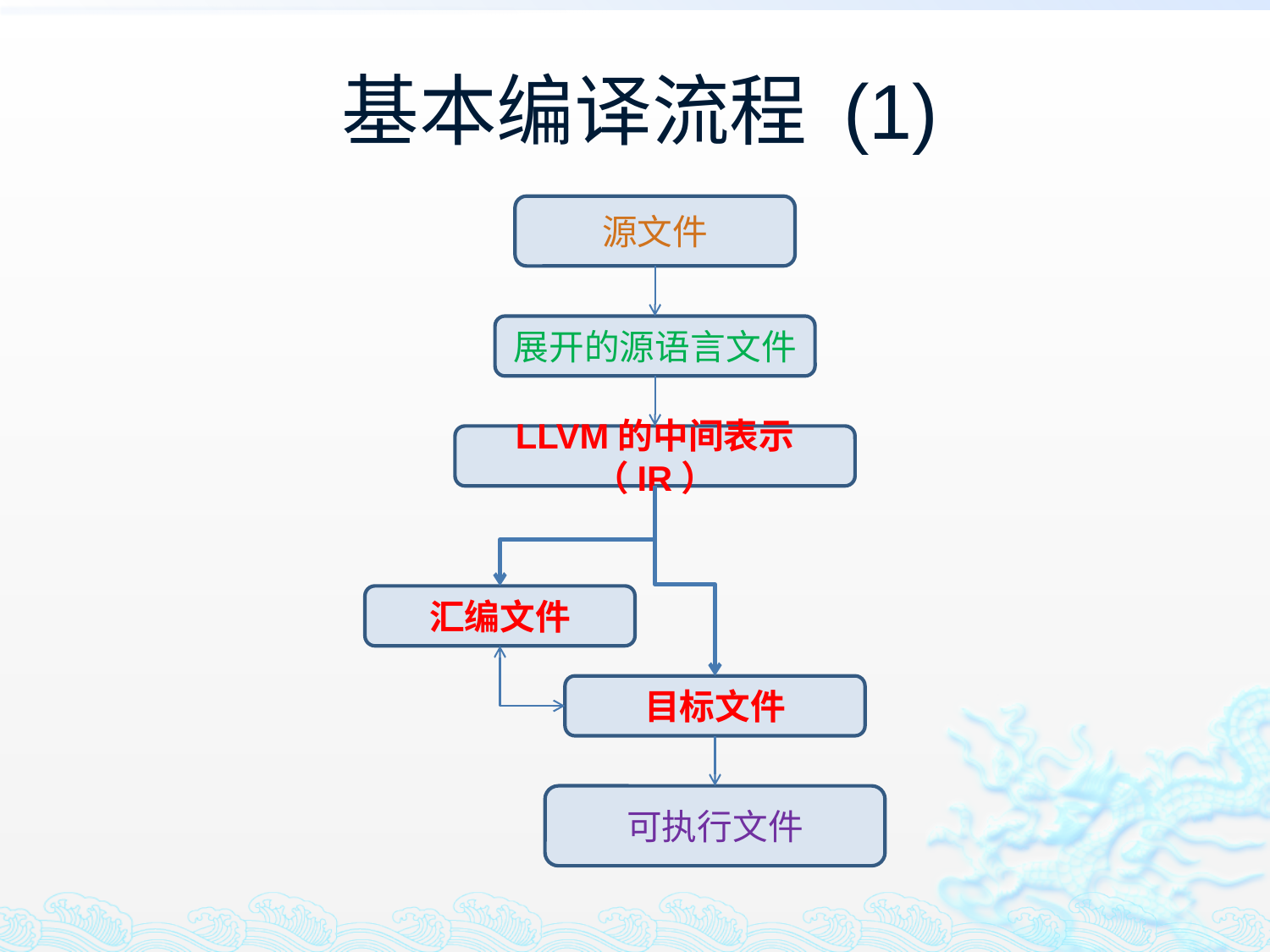

# 基本编译流程 (1)

源文件
展开的源语言文件
LLVM的中间表示（IR）
汇编文件
目标文件
可执行文件